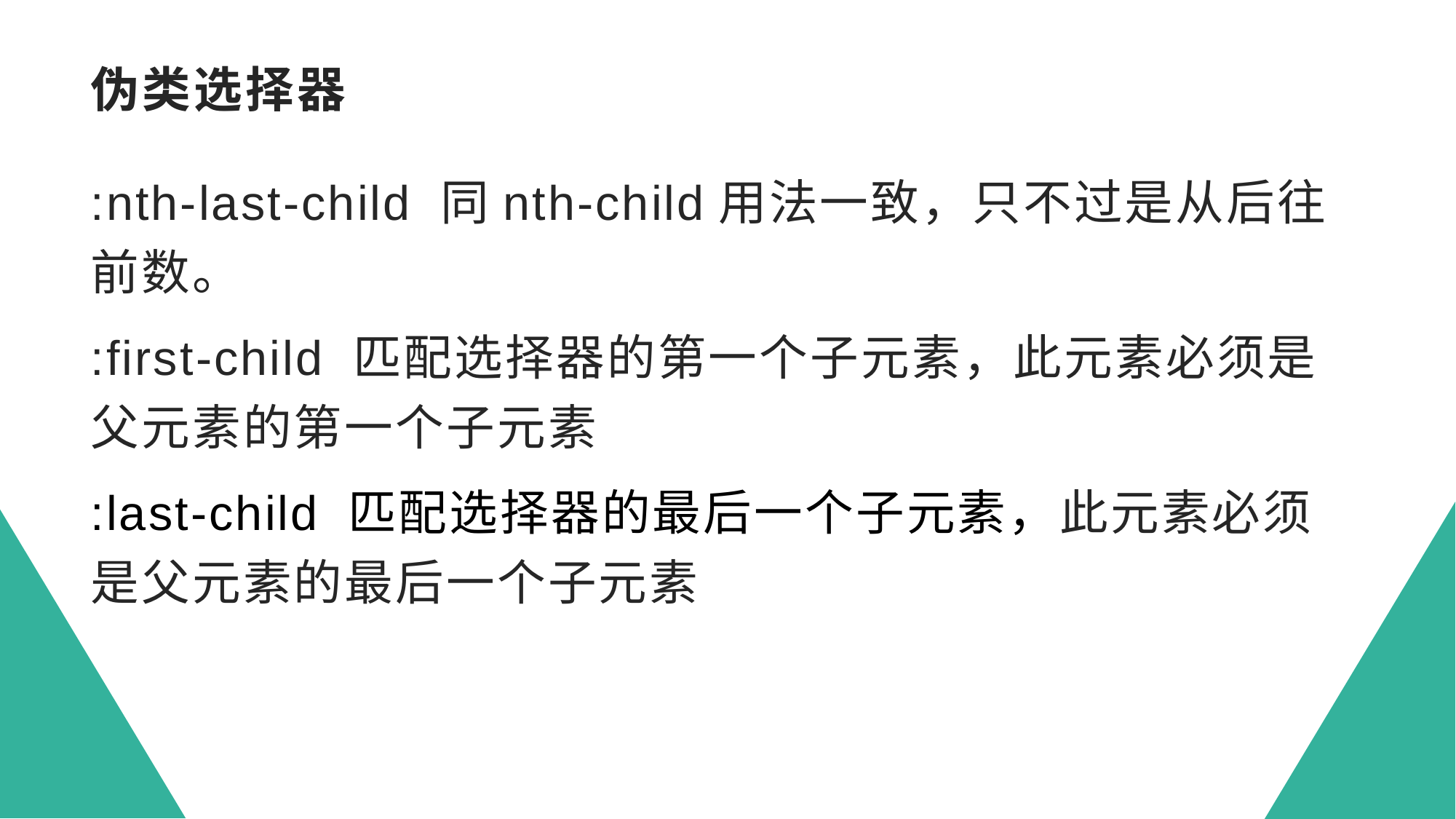

# 伪类选择器
:nth-last-child 同nth-child用法一致，只不过是从后往前数。
:first-child 匹配选择器的第一个子元素，此元素必须是父元素的第一个子元素
:last-child 匹配选择器的最后一个子元素，此元素必须是父元素的最后一个子元素